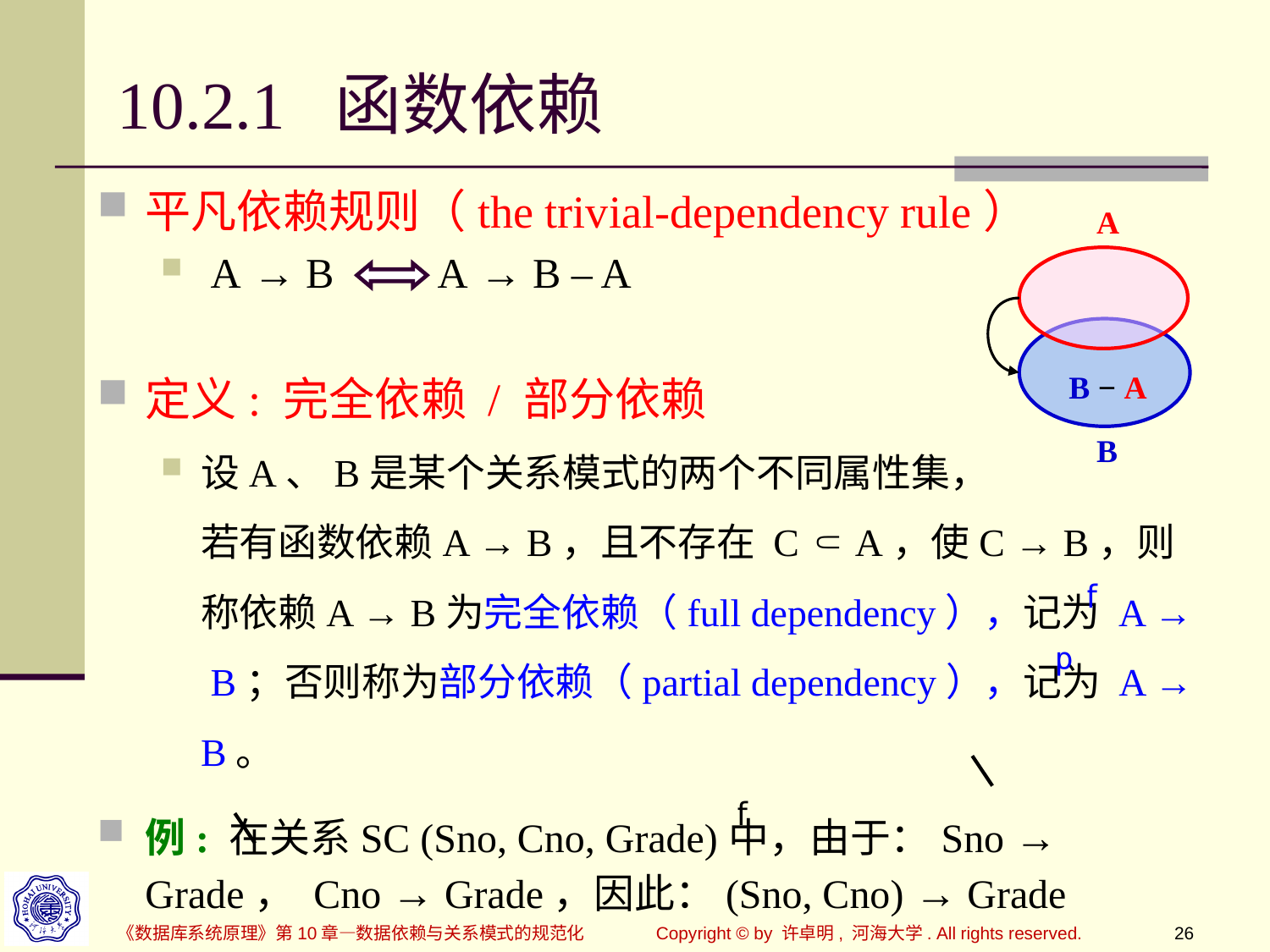

# 10.2.1  函数依赖
平凡依赖规则（the trivial-dependency rule）
 A → B          A → B – A

定义: 完全依赖 / 部分依赖
设A、B是某个关系模式的两个不同属性集，
若有函数依赖A → B，且不存在 C ⸦ A，使C → B，则称依赖A → B为完全依赖（full dependency），记为 A →  B；否则称为部分依赖（partial dependency），记为 A → B。
例: 在关系SC (Sno, Cno, Grade)中，由于：Sno → Grade， Cno → Grade，因此：(Sno, Cno) → Grade
A

B − A
B

f
p

f

《数据库系统原理》第10章—数据依赖与关系模式的规范化
Copyright © by 许卓明, 河海大学. All rights reserved.
26